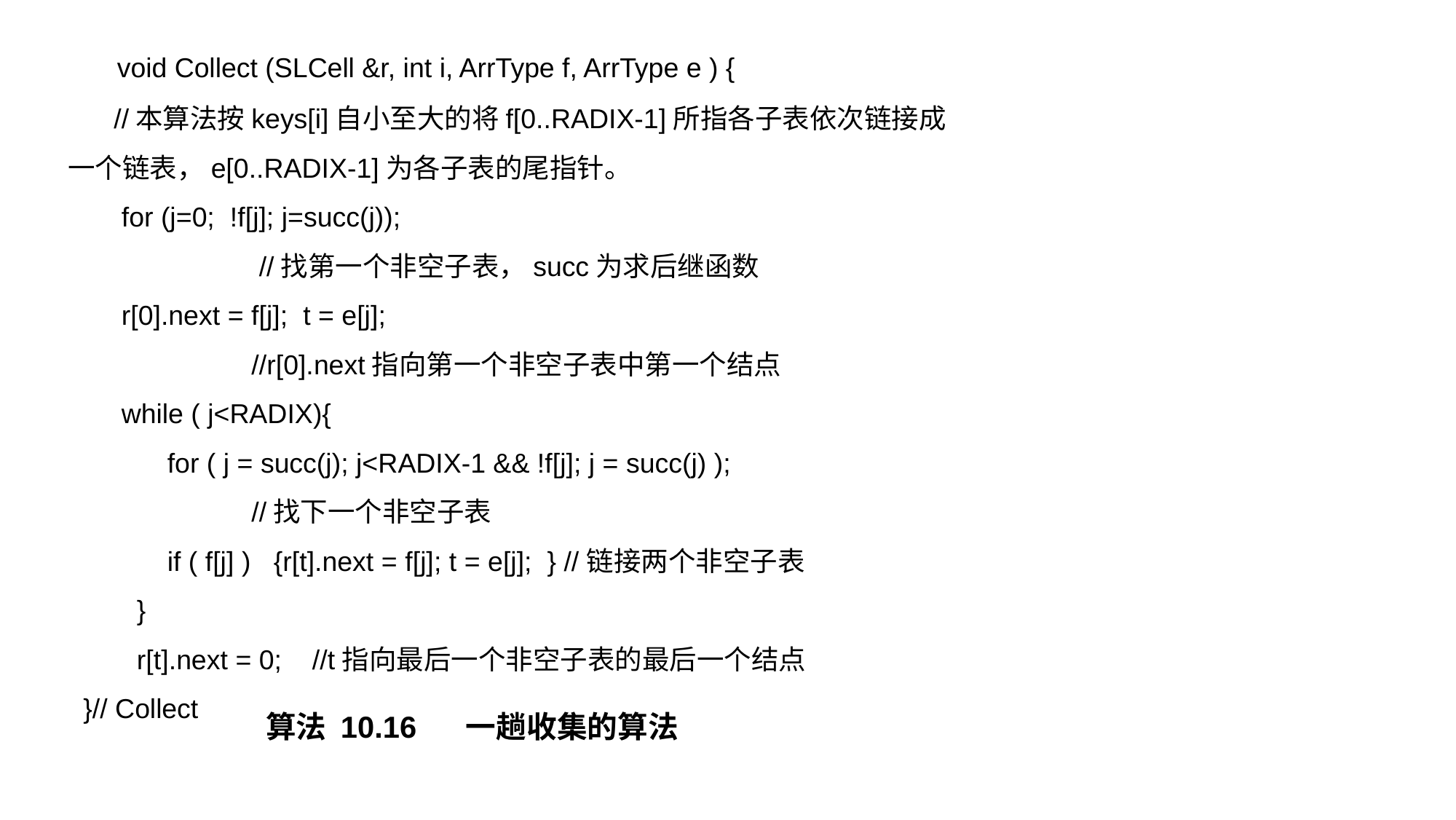

void Collect (SLCell &r, int i, ArrType f, ArrType e ) {
      //本算法按keys[i]自小至大的将f[0..RADIX-1]所指各子表依次链接成一个链表，e[0..RADIX-1]为各子表的尾指针。
       for (j=0;  !f[j]; j=succ(j));
                         //找第一个非空子表，succ为求后继函数
       r[0].next = f[j];  t = e[j];
                        //r[0].next指向第一个非空子表中第一个结点
       while ( j<RADIX){
             for ( j = succ(j); j<RADIX-1 && !f[j]; j = succ(j) );
                        //找下一个非空子表
             if ( f[j] )   {r[t].next = f[j]; t = e[j];  } //链接两个非空子表
         }
         r[t].next = 0;    //t指向最后一个非空子表的最后一个结点
  }// Collect
算法 10.16     一趟收集的算法